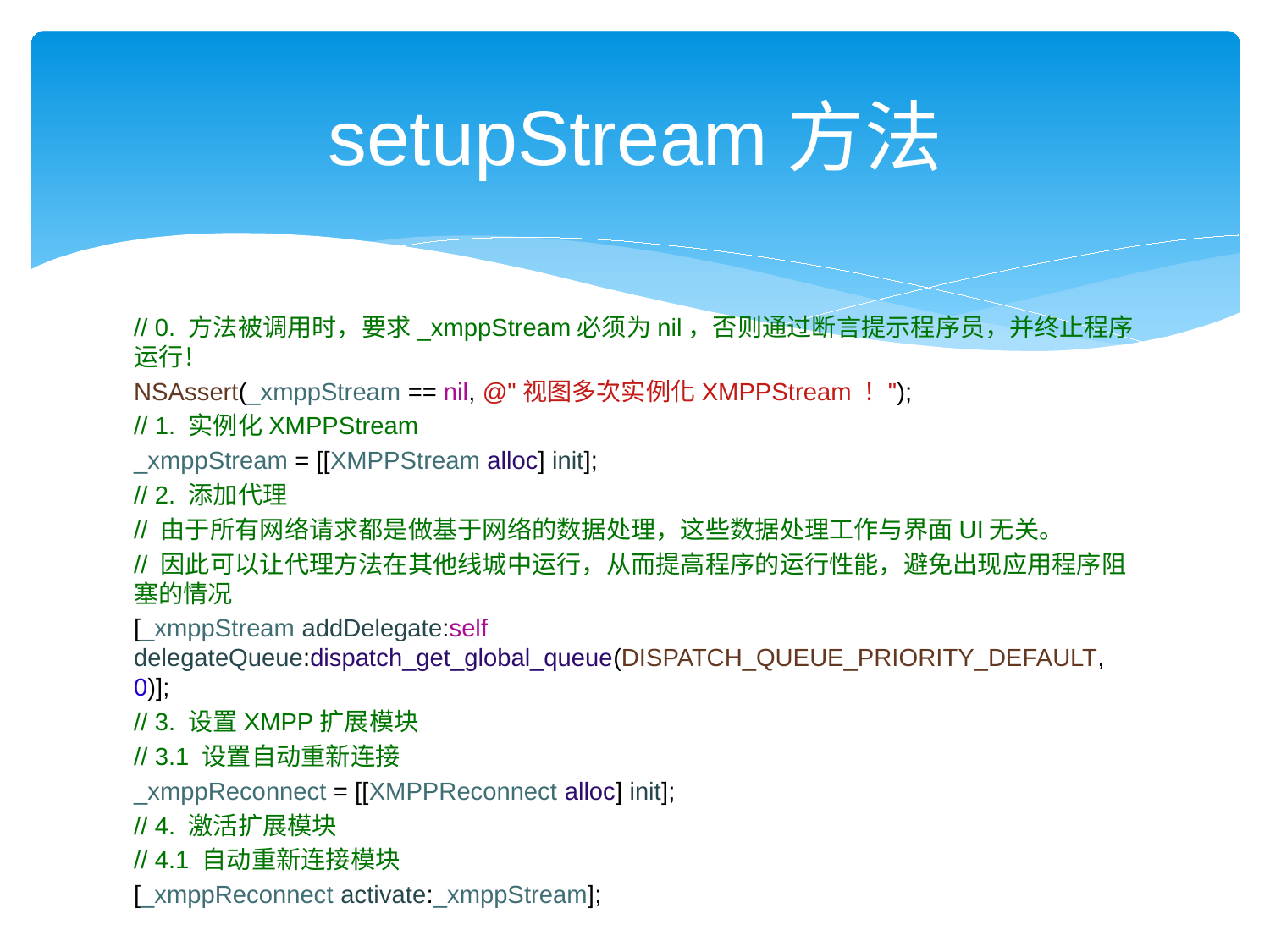

# setupStream方法
// 0. 方法被调用时，要求_xmppStream必须为nil，否则通过断言提示程序员，并终止程序运行！
NSAssert(_xmppStream == nil, @"视图多次实例化XMPPStream！");
// 1. 实例化XMPPStream
_xmppStream = [[XMPPStream alloc] init];
// 2. 添加代理
// 由于所有网络请求都是做基于网络的数据处理，这些数据处理工作与界面UI无关。
// 因此可以让代理方法在其他线城中运行，从而提高程序的运行性能，避免出现应用程序阻塞的情况
[_xmppStream addDelegate:self delegateQueue:dispatch_get_global_queue(DISPATCH_QUEUE_PRIORITY_DEFAULT, 0)];
// 3. 设置XMPP扩展模块
// 3.1 设置自动重新连接
_xmppReconnect = [[XMPPReconnect alloc] init];
// 4. 激活扩展模块
// 4.1 自动重新连接模块
[_xmppReconnect activate:_xmppStream];